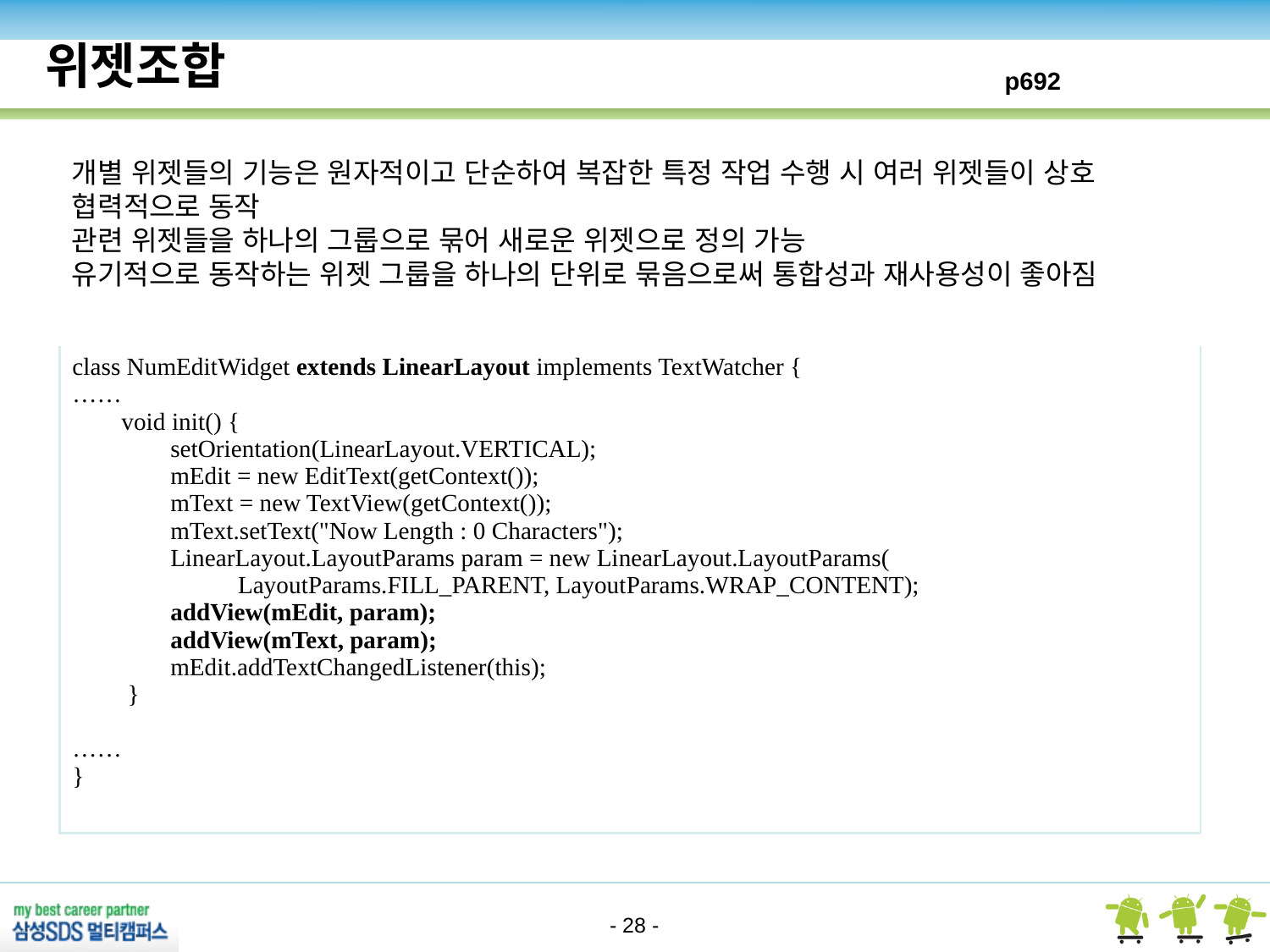

위젯조합
p692
개별 위젯들의 기능은 원자적이고 단순하여 복잡한 특정 작업 수행 시 여러 위젯들이 상호 협력적으로 동작
관련 위젯들을 하나의 그룹으로 묶어 새로운 위젯으로 정의 가능
유기적으로 동작하는 위젯 그룹을 하나의 단위로 묶음으로써 통합성과 재사용성이 좋아짐
| class NumEditWidget extends LinearLayout implements TextWatcher { …… void init() { setOrientation(LinearLayout.VERTICAL); mEdit = new EditText(getContext()); mText = new TextView(getContext()); mText.setText("Now Length : 0 Characters"); LinearLayout.LayoutParams param = new LinearLayout.LayoutParams( LayoutParams.FILL\_PARENT, LayoutParams.WRAP\_CONTENT); addView(mEdit, param); addView(mText, param); mEdit.addTextChangedListener(this); } …… } |
| --- |
- 28 -